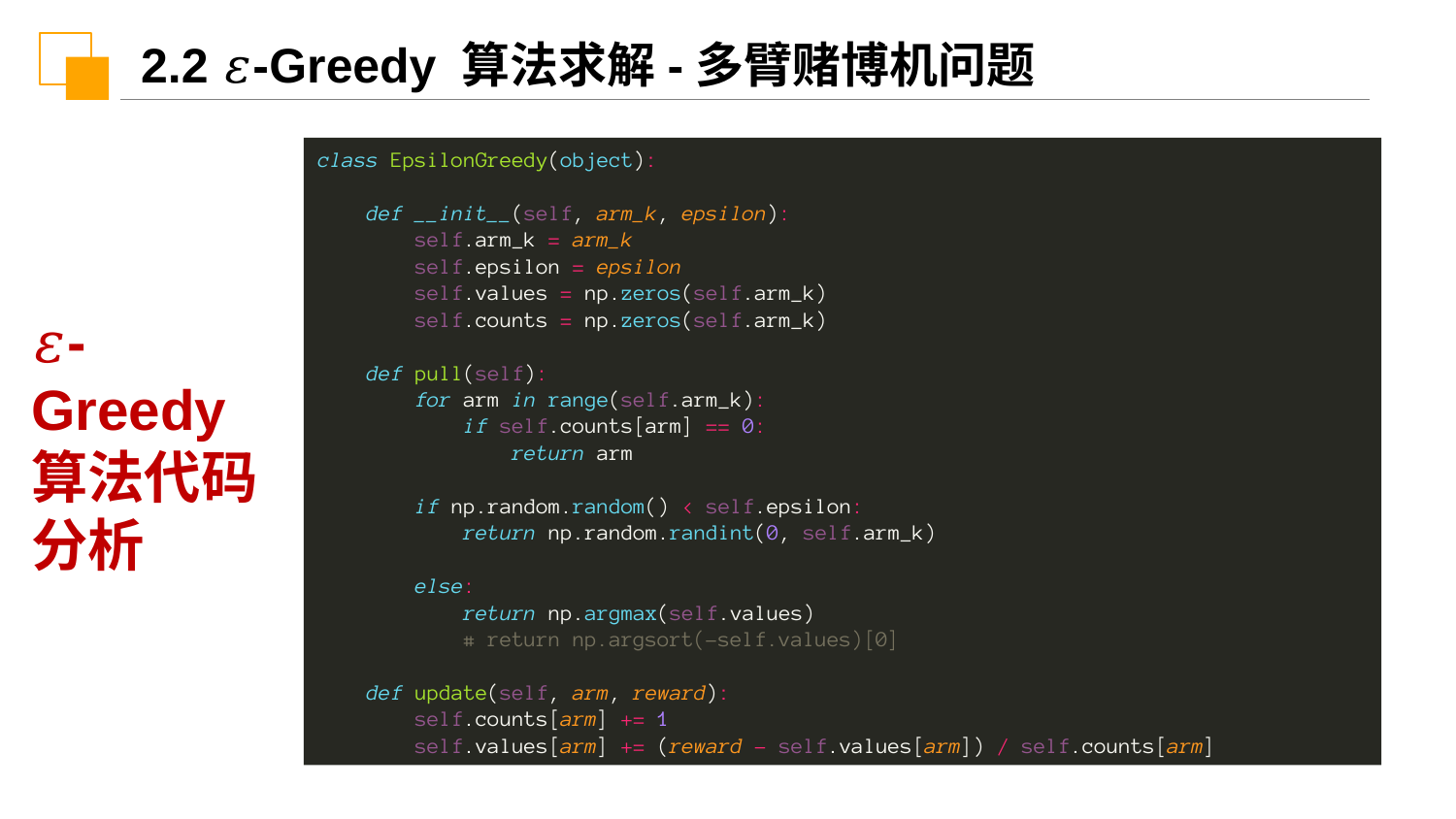

2.2 𝜀-Greedy 算法求解-多臂赌博机问题
class EpsilonGreedy(object):
    def __init__(self, arm_k, epsilon):
        self.arm_k = arm_k
        self.epsilon = epsilon
        self.values = np.zeros(self.arm_k)
        self.counts = np.zeros(self.arm_k)
    def pull(self):
        for arm in range(self.arm_k):
            if self.counts[arm] == 0:
                return arm
        if np.random.random() < self.epsilon:
            return np.random.randint(0, self.arm_k)
        else:
            return np.argmax(self.values)
            # return np.argsort(-self.values)[0]
    def update(self, arm, reward):
        self.counts[arm] += 1
        self.values[arm] += (reward - self.values[arm]) / self.counts[arm]
𝜀-Greedy
算法代码
分析